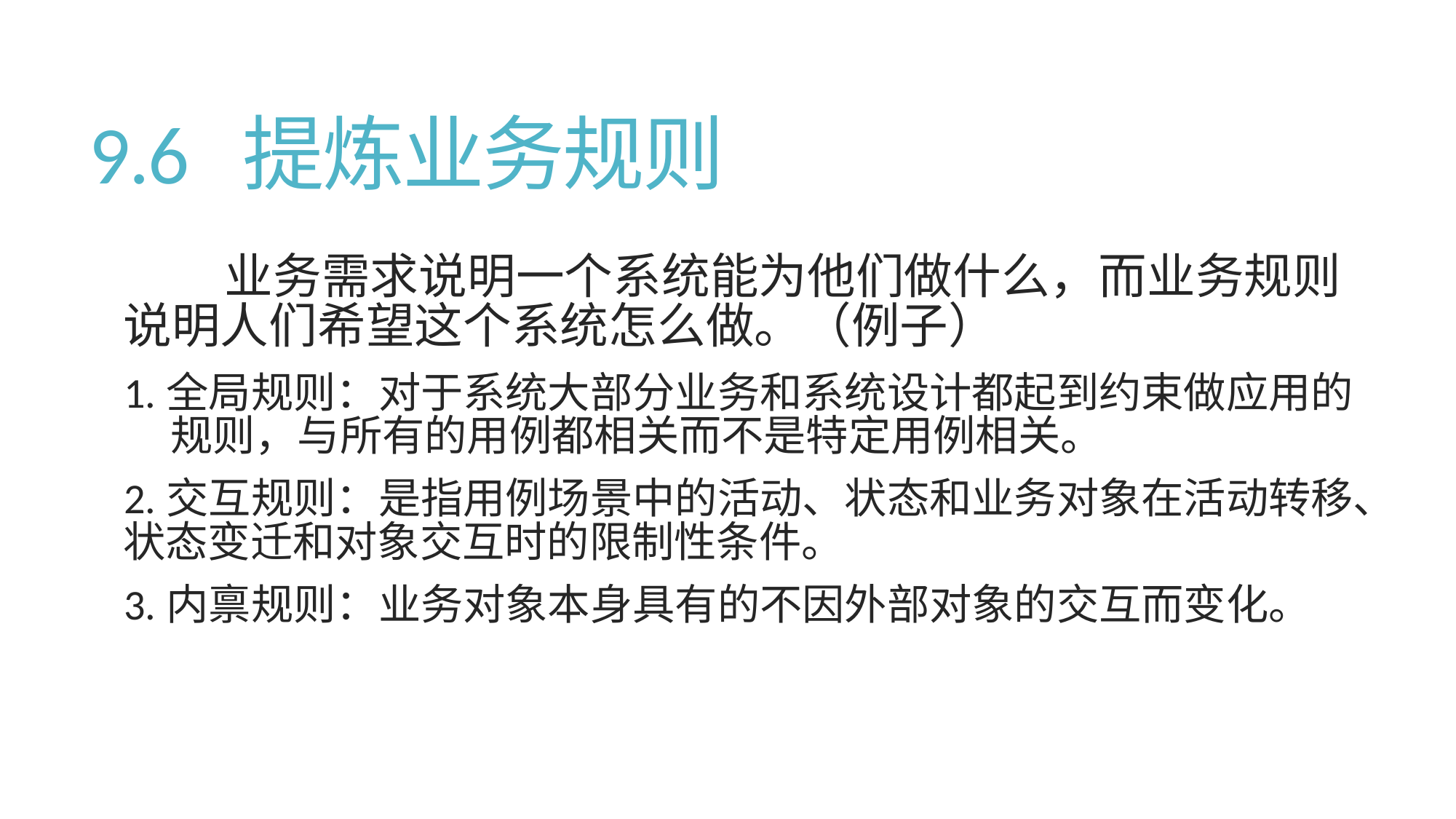

# 9.6  提炼业务规则
        业务需求说明一个系统能为他们做什么，而业务规则说明人们希望这个系统怎么做。（例子）
1.全局规则：对于系统大部分业务和系统设计都起到约束做应用的        规则，与所有的用例都相关而不是特定用例相关。
2.交互规则：是指用例场景中的活动、状态和业务对象在活动转移、状态变迁和对象交互时的限制性条件。
3.内禀规则：业务对象本身具有的不因外部对象的交互而变化。